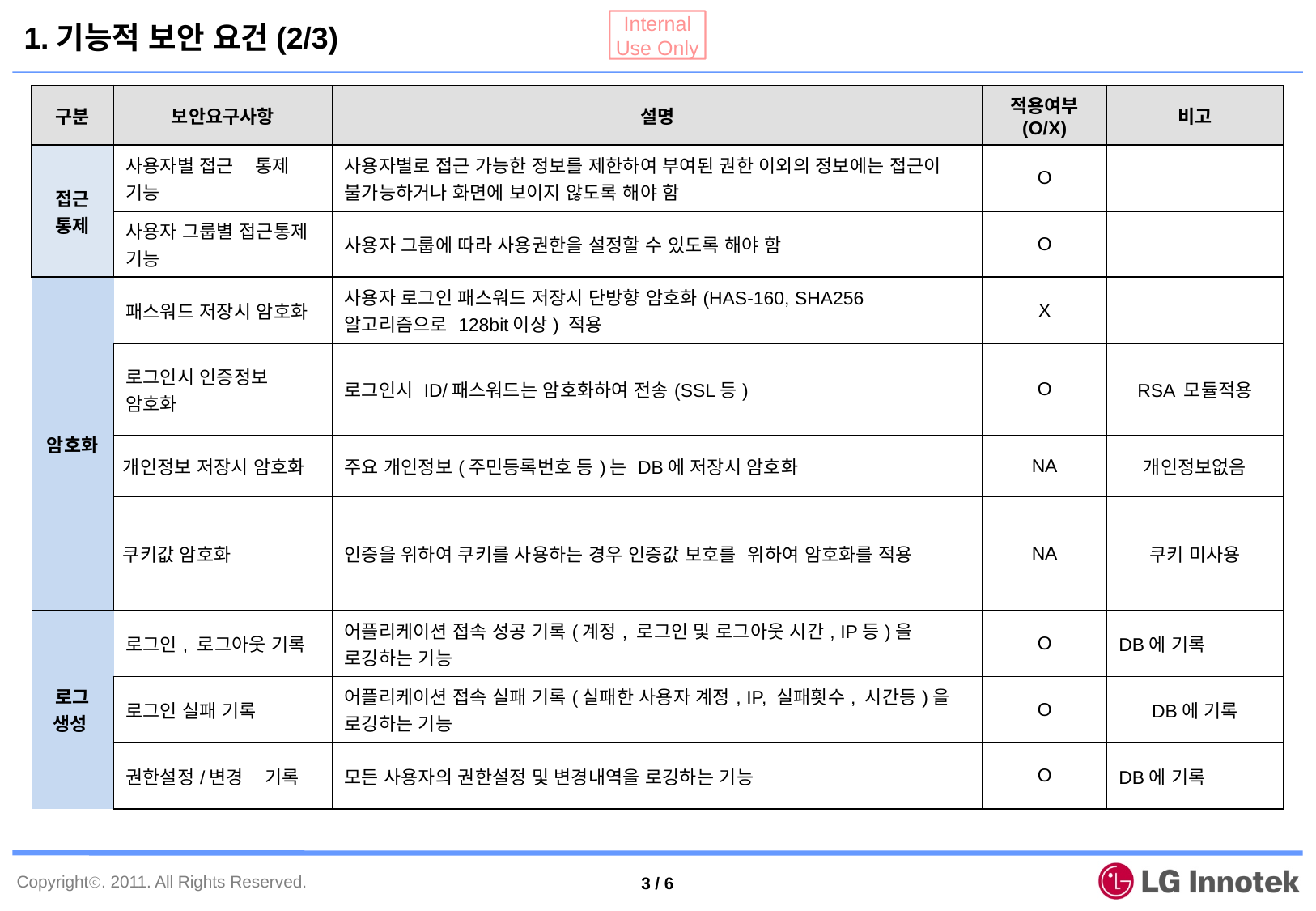

1.기능적 보안 요건(2/3)
| 구분 | 보안요구사항 | 설명 | 적용여부 (O/X) | 비고 |
| --- | --- | --- | --- | --- |
| 접근 통제 | 사용자별 접근 통제 기능 | 사용자별로 접근 가능한 정보를 제한하여 부여된 권한 이외의 정보에는 접근이 불가능하거나 화면에 보이지 않도록 해야 함 | O |  |
|  | 사용자 그룹별 접근통제 기능 | 사용자 그룹에 따라 사용권한을 설정할 수 있도록 해야 함 | O |  |
| 암호화 | 패스워드 저장시 암호화 | 사용자 로그인 패스워드 저장시 단방향 암호화(HAS-160, SHA256알고리즘으로 128bit이상) 적용 | X |  |
|  | 로그인시 인증정보 암호화 | 로그인시 ID/패스워드는 암호화하여 전송(SSL등) | O | RSA 모듈적용 |
|  | 개인정보 저장시 암호화 | 주요 개인정보(주민등록번호 등)는 DB에 저장시 암호화 | NA | 개인정보없음 |
|  | 쿠키값 암호화 | 인증을 위하여 쿠키를 사용하는 경우 인증값 보호를 위하여 암호화를 적용 | NA | 쿠키 미사용 |
| 로그 생성 | 로그인, 로그아웃 기록 | 어플리케이션 접속 성공 기록(계정, 로그인 및 로그아웃 시간, IP등)을 로깅하는 기능 | O | DB에 기록 |
|  | 로그인 실패 기록 | 어플리케이션 접속 실패 기록(실패한 사용자 계정, IP, 실패횟수, 시간등)을 로깅하는 기능 | O | DB에 기록 |
|  | 권한설정/변경 기록 | 모든 사용자의 권한설정 및 변경내역을 로깅하는 기능 | O | DB에 기록 |